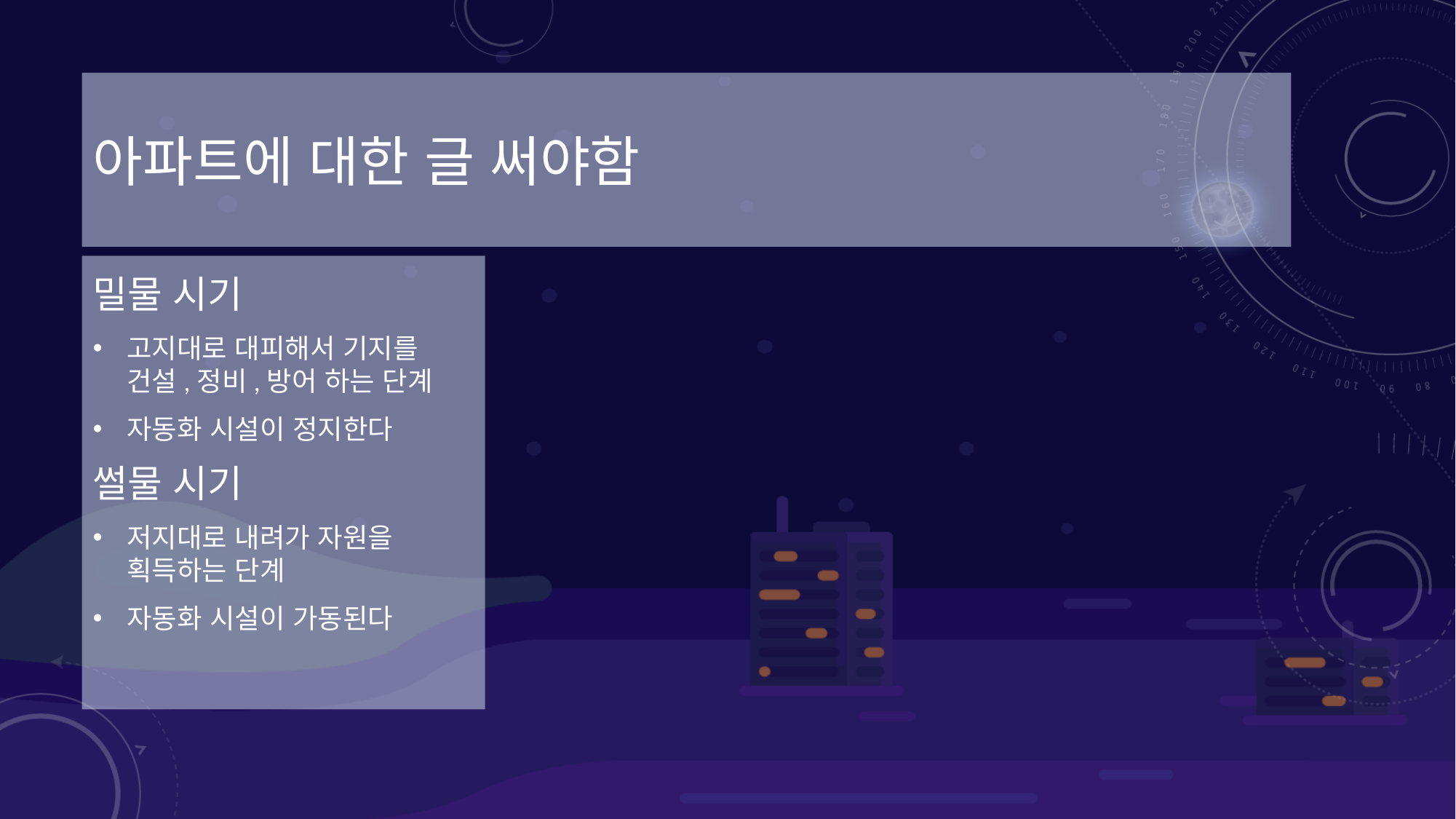

# 아파트에 대한 글 써야함
밀물 시기
고지대로 대피해서 기지를 건설,정비,방어 하는 단계
자동화 시설이 정지한다
썰물 시기
저지대로 내려가 자원을 획득하는 단계
자동화 시설이 가동된다